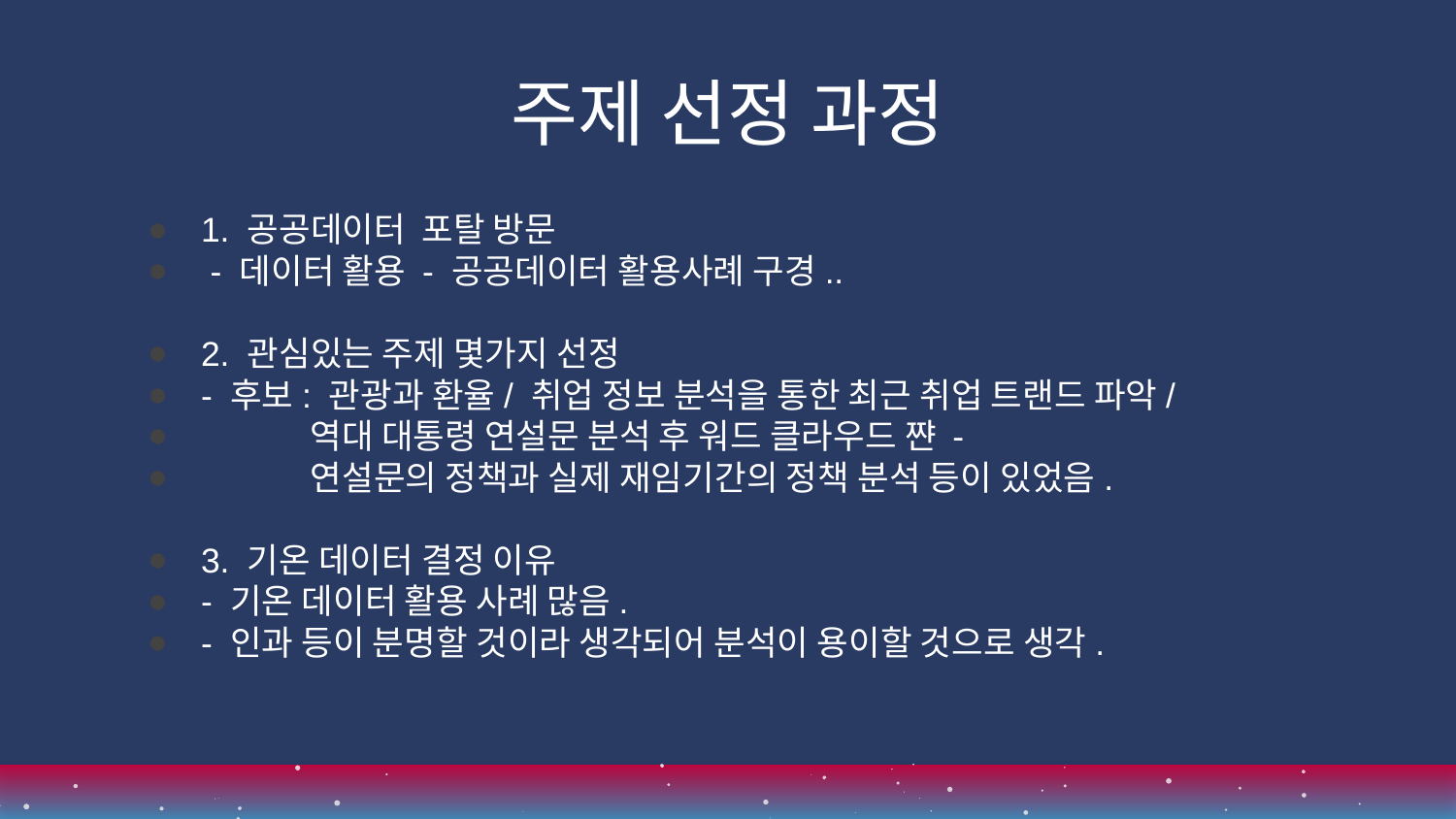

# 주제 선정 과정
1. 공공데이터  포탈 방문
 - 데이터 활용 - 공공데이터 활용사례 구경..

2. 관심있는 주제 몇가지 선정
- 후보: 관광과 환율/ 취업 정보 분석을 통한 최근 취업 트랜드 파악/
             역대 대통령 연설문 분석 후 워드 클라우드 쨘 -
             연설문의 정책과 실제 재임기간의 정책 분석 등이 있었음.

3. 기온 데이터 결정 이유
- 기온 데이터 활용 사례 많음.
- 인과 등이 분명할 것이라 생각되어 분석이 용이할 것으로 생각.